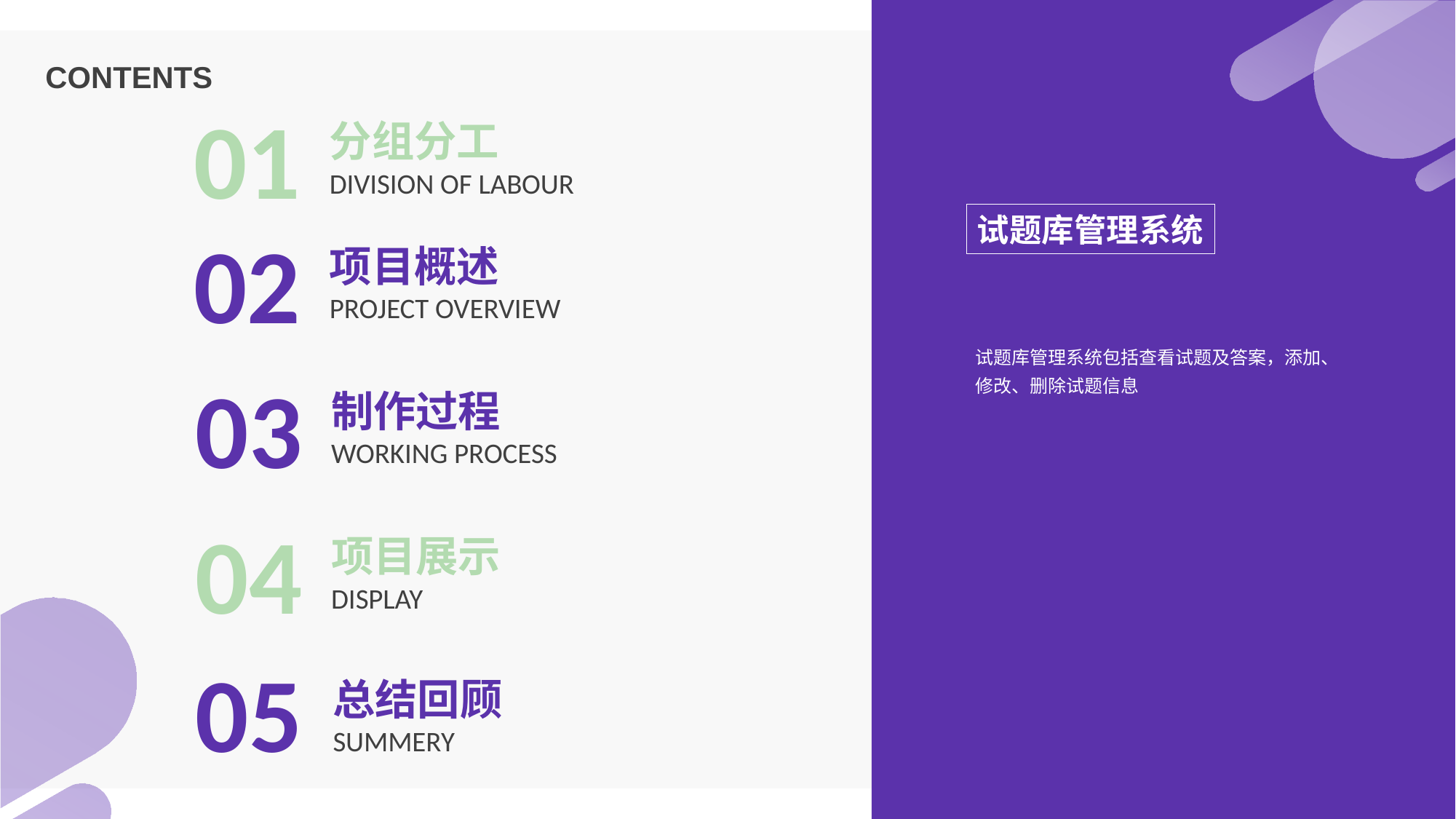

CONTENTS
01
分组分工
DIVISION OF LABOUR
02
项目概述
PROJECT OVERVIEW
试题库管理系统
试题库管理系统包括查看试题及答案，添加、修改、删除试题信息
03
制作过程
WORKING PROCESS
04
项目展示
DISPLAY
05
总结回顾
SUMMERY